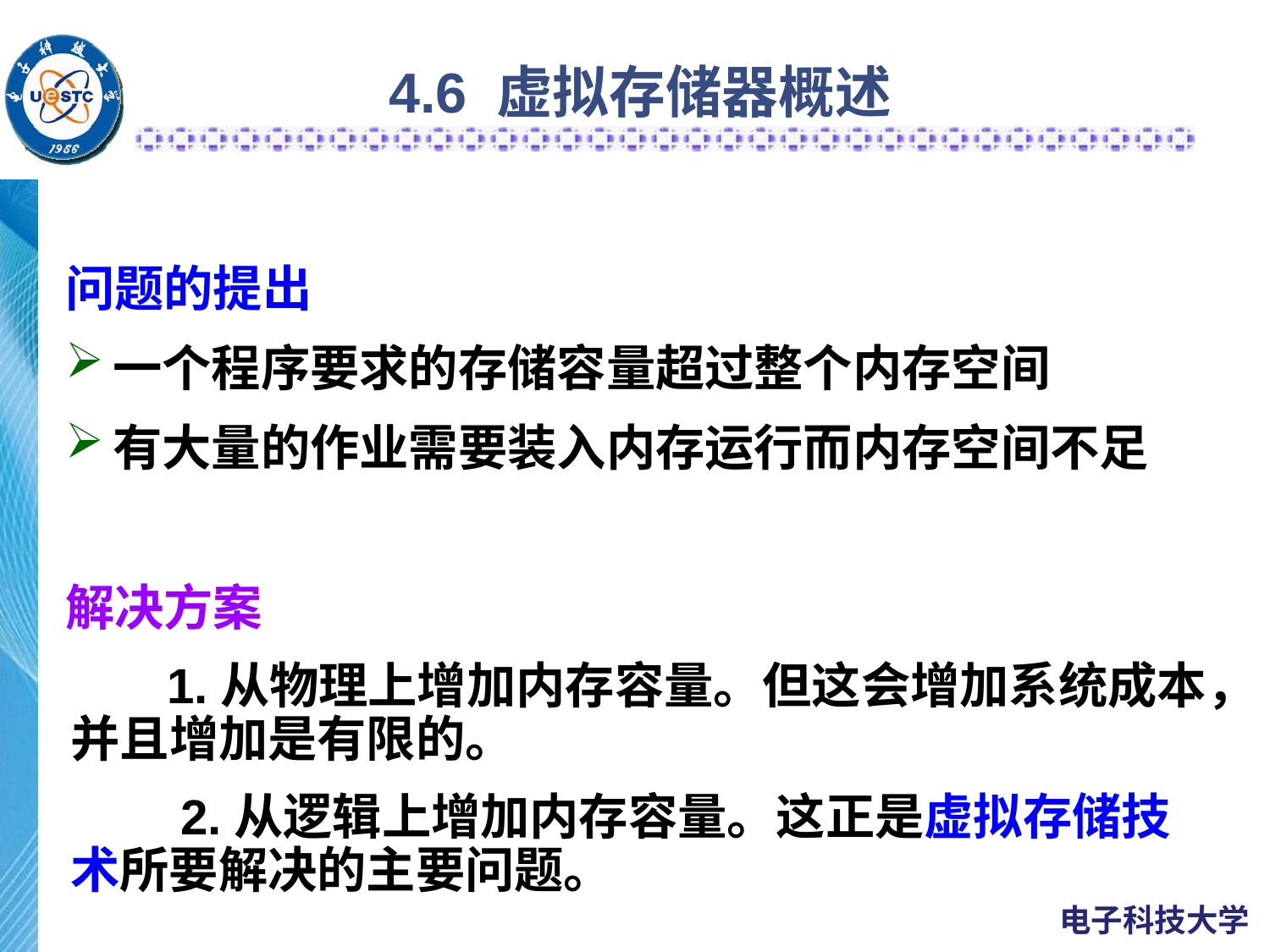

# 4.6 虚拟存储器概述
问题的提出
一个程序要求的存储容量超过整个内存空间
有大量的作业需要装入内存运行而内存空间不足

解决方案
       1.从物理上增加内存容量。但这会增加系统成本，并且增加是有限的。
        2.从逻辑上增加内存容量。这正是虚拟存储技术所要解决的主要问题。